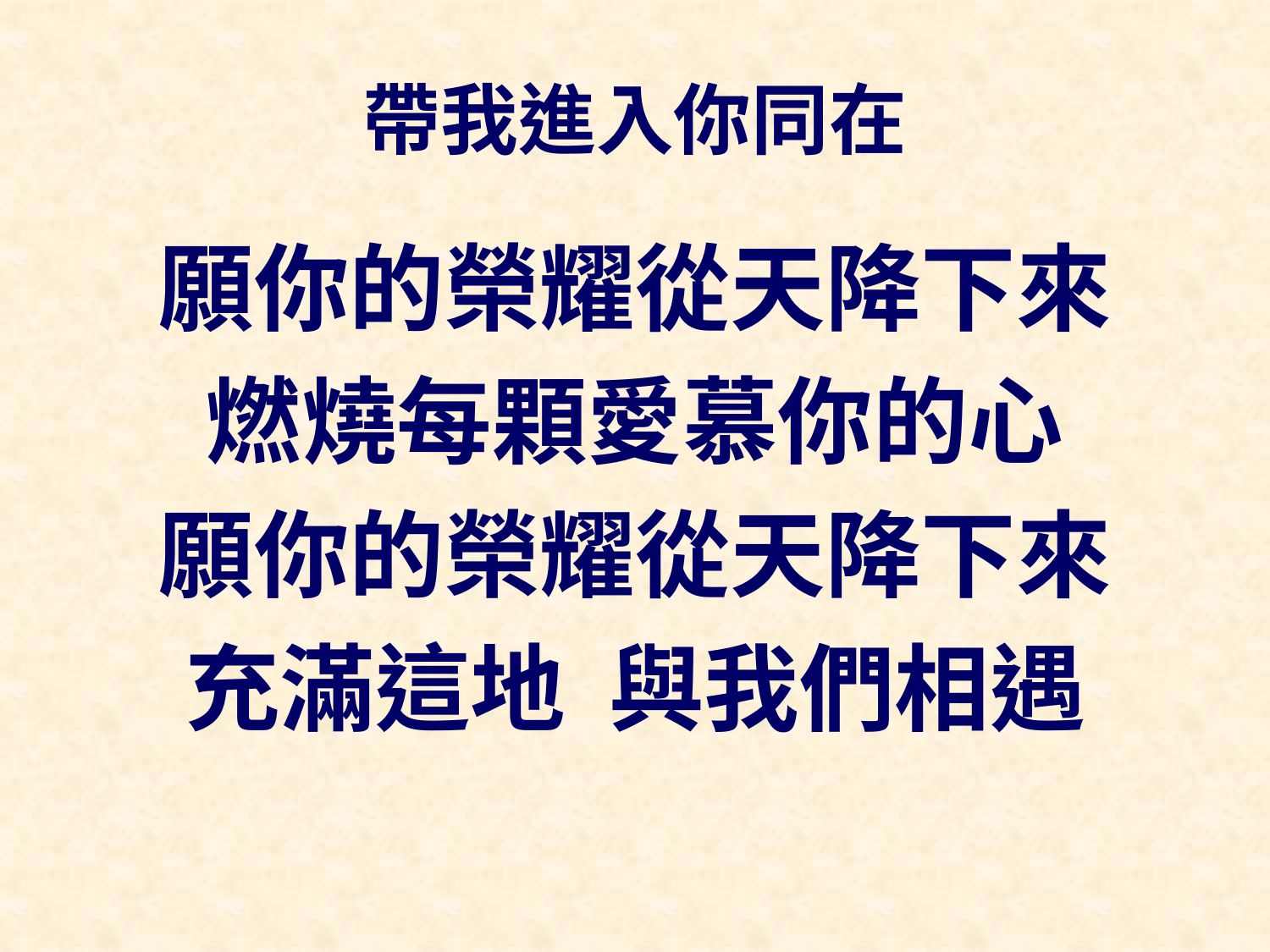

# 帶我進入你同在
願你的榮耀從天降下來
燃燒每顆愛慕你的心
願你的榮耀從天降下來
充滿這地  與我們相遇